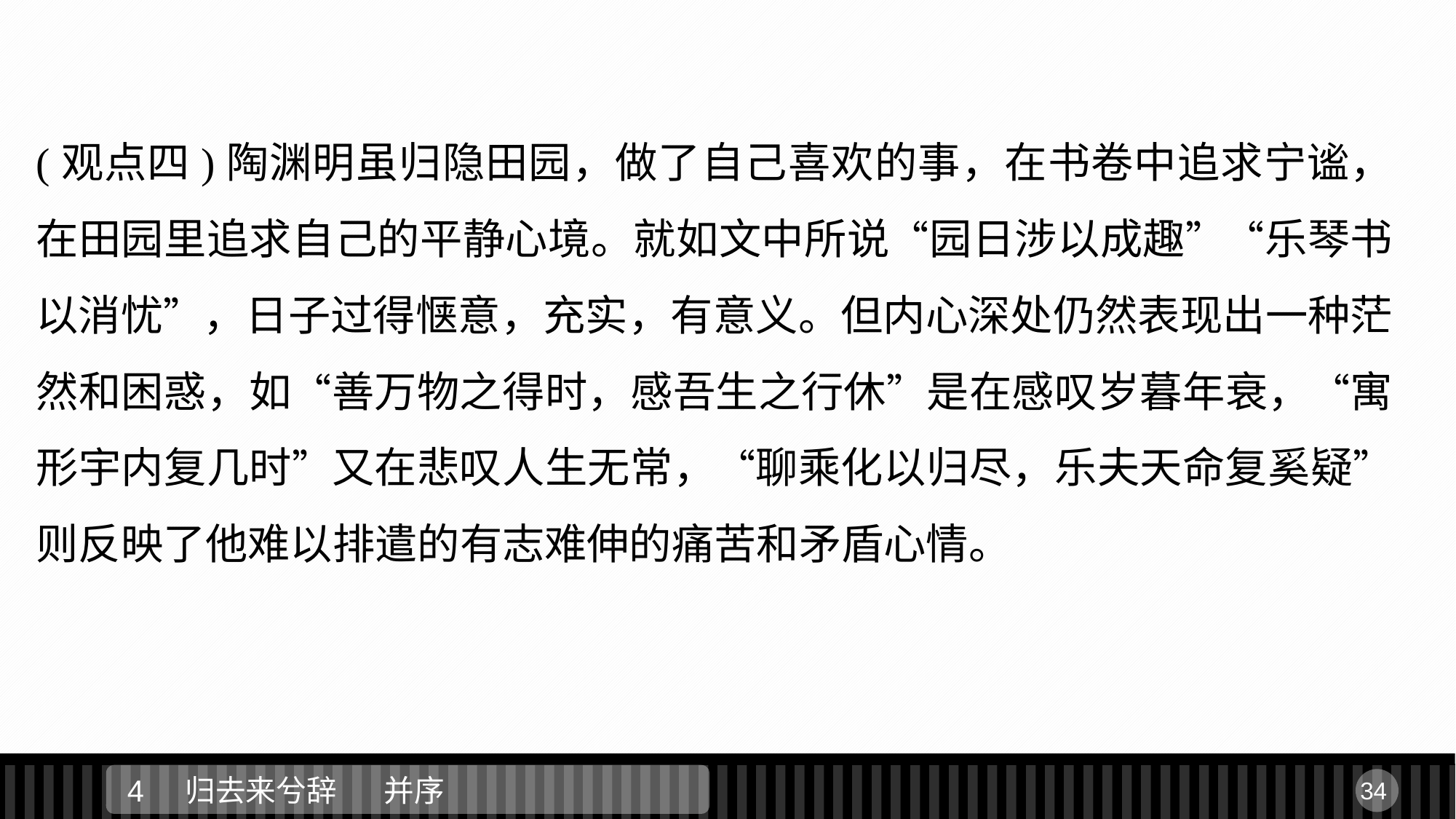

(观点四)陶渊明虽归隐田园，做了自己喜欢的事，在书卷中追求宁谧，在田园里追求自己的平静心境。就如文中所说“园日涉以成趣”“乐琴书以消忧”，日子过得惬意，充实，有意义。但内心深处仍然表现出一种茫然和困惑，如“善万物之得时，感吾生之行休”是在感叹岁暮年衰，“寓形宇内复几时”又在悲叹人生无常，“聊乘化以归尽，乐夫天命复奚疑”则反映了他难以排遣的有志难伸的痛苦和矛盾心情。